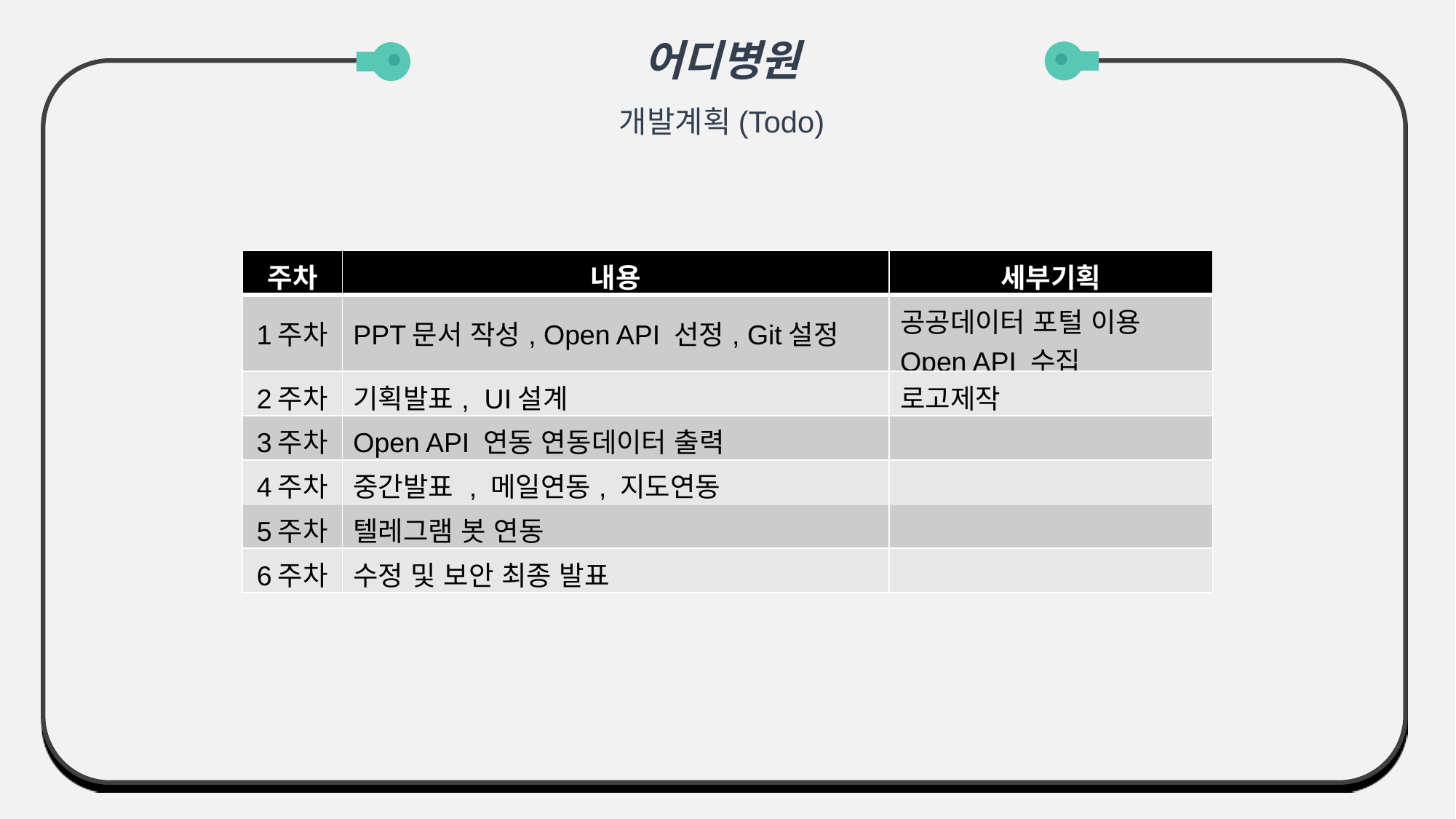

어디병원
개발계획(Todo)

| 주차 | 내용 | 세부기획 |
| --- | --- | --- |
| 1주차 | PPT문서 작성, Open API 선정, Git설정 | 공공데이터 포털 이용 Open API 수집 |
| 2주차 | 기획발표, UI설계 | 로고제작 |
| 3주차 | Open API 연동 연동데이터 출력 |  |
| 4주차 | 중간발표 , 메일연동, 지도연동 |  |
| 5주차 | 텔레그램 봇 연동 |  |
| 6주차 | 수정 및 보안 최종 발표 |  |